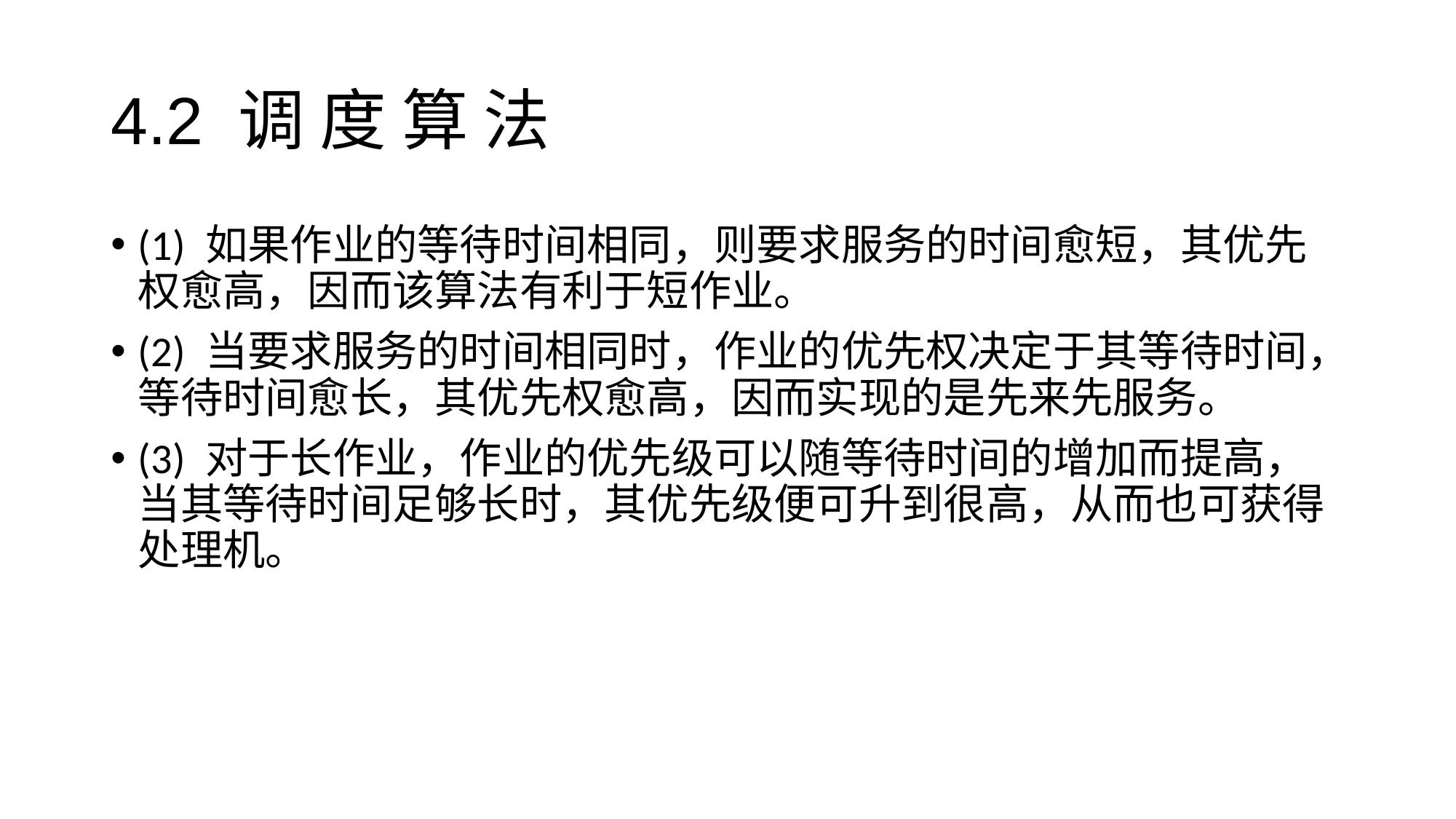

4.2 调 度 算 法
(1) 如果作业的等待时间相同，则要求服务的时间愈短，其优先权愈高，因而该算法有利于短作业。
(2) 当要求服务的时间相同时，作业的优先权决定于其等待时间，等待时间愈长，其优先权愈高，因而实现的是先来先服务。
(3) 对于长作业，作业的优先级可以随等待时间的增加而提高，当其等待时间足够长时，其优先级便可升到很高，从而也可获得处理机。
16